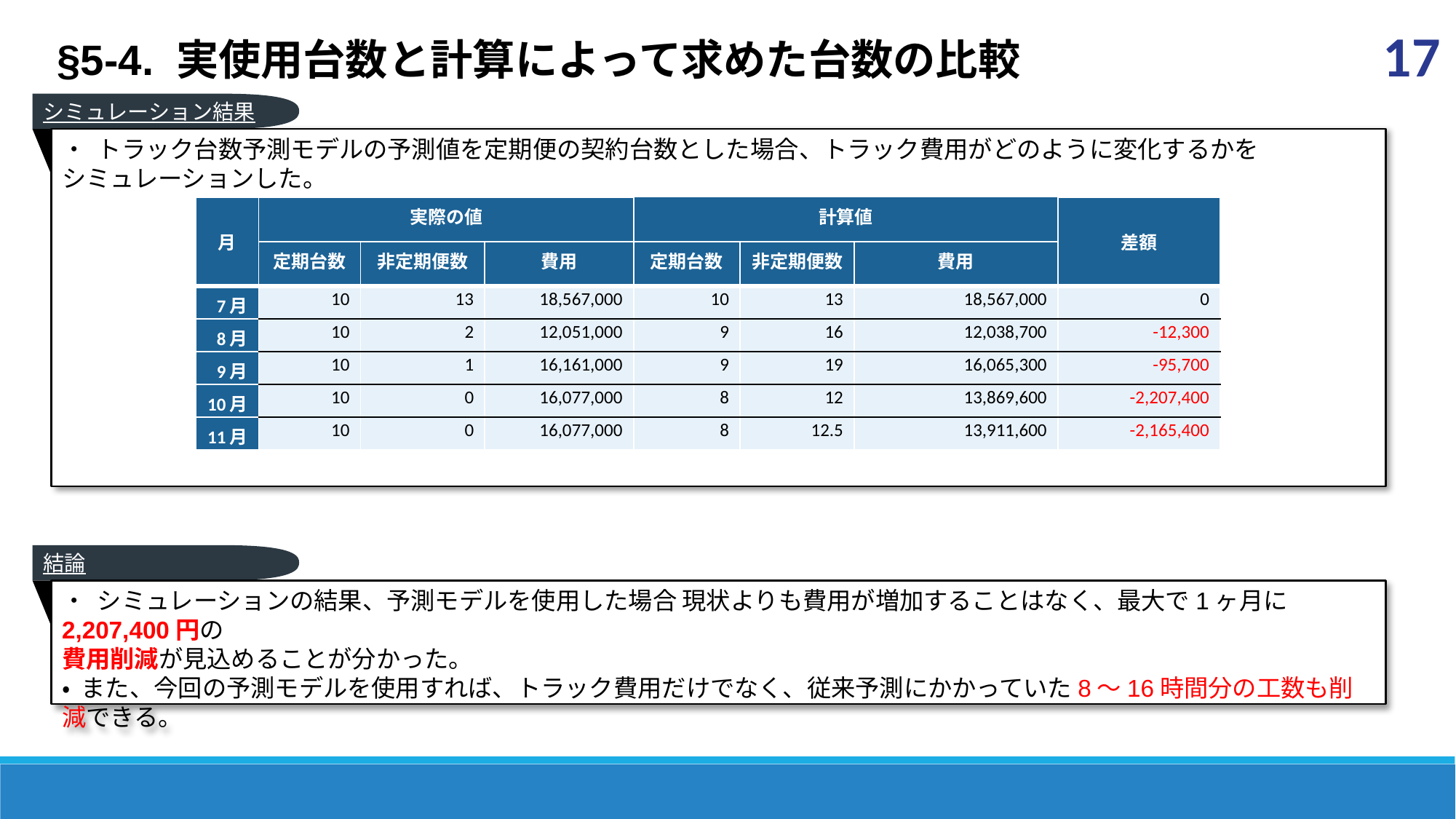

§5-4. 実使用台数と計算によって求めた台数の比較
17
シミュレーション結果
• トラック台数予測モデルの予測値を定期便の契約台数とした場合、トラック費用がどのように変化するかを
シミュレーションした。

| 月 | 実際の値 | 実際に使用した台数 (※) | 誤差 | 計算値 |  |  | 差額 |
| --- | --- | --- | --- | --- | --- | --- | --- |
|  | 定期台数 | 非定期便数 | 費用 | 定期台数 | 非定期便数 | 費用 |  |
| 7月 | 10 | 13 | 18,567,000 | 10 | 13 | 18,567,000 | 0 |
| 8月 | 10 | 2 | 12,051,000 | 9 | 16 | 12,038,700 | -12,300 |
| 9月 | 10 | 1 | 16,161,000 | 9 | 19 | 16,065,300 | -95,700 |
| 10月 | 10 | 0 | 16,077,000 | 8 | 12 | 13,869,600 | -2,207,400 |
| 11月 | 10 | 0 | 16,077,000 | 8 | 12.5 | 13,911,600 | -2,165,400 |
結論

• シミュレーションの結果、予測モデルを使用した場合 現状よりも費用が増加することはなく、最大で1ヶ月に2,207,400円の
費用削減が見込めることが分かった。
• また、今回の予測モデルを使用すれば、トラック費用だけでなく、従来予測にかかっていた8～16時間分の工数も削減できる。